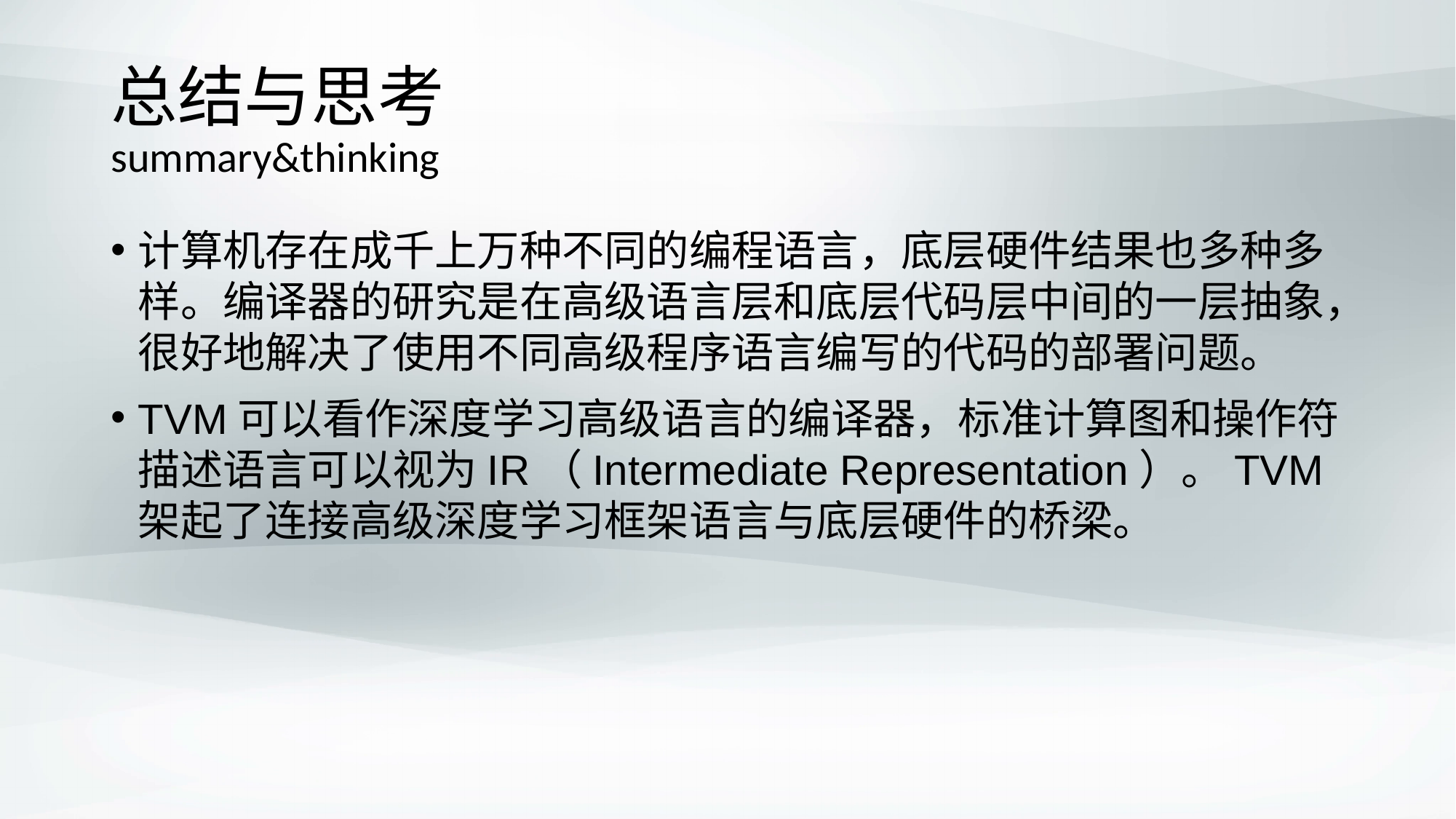

# 总结与思考 summary&thinking
计算机存在成千上万种不同的编程语言，底层硬件结果也多种多样。编译器的研究是在高级语言层和底层代码层中间的一层抽象，很好地解决了使用不同高级程序语言编写的代码的部署问题。
TVM可以看作深度学习高级语言的编译器，标准计算图和操作符描述语言可以视为IR（Intermediate Representation）。TVM架起了连接高级深度学习框架语言与底层硬件的桥梁。